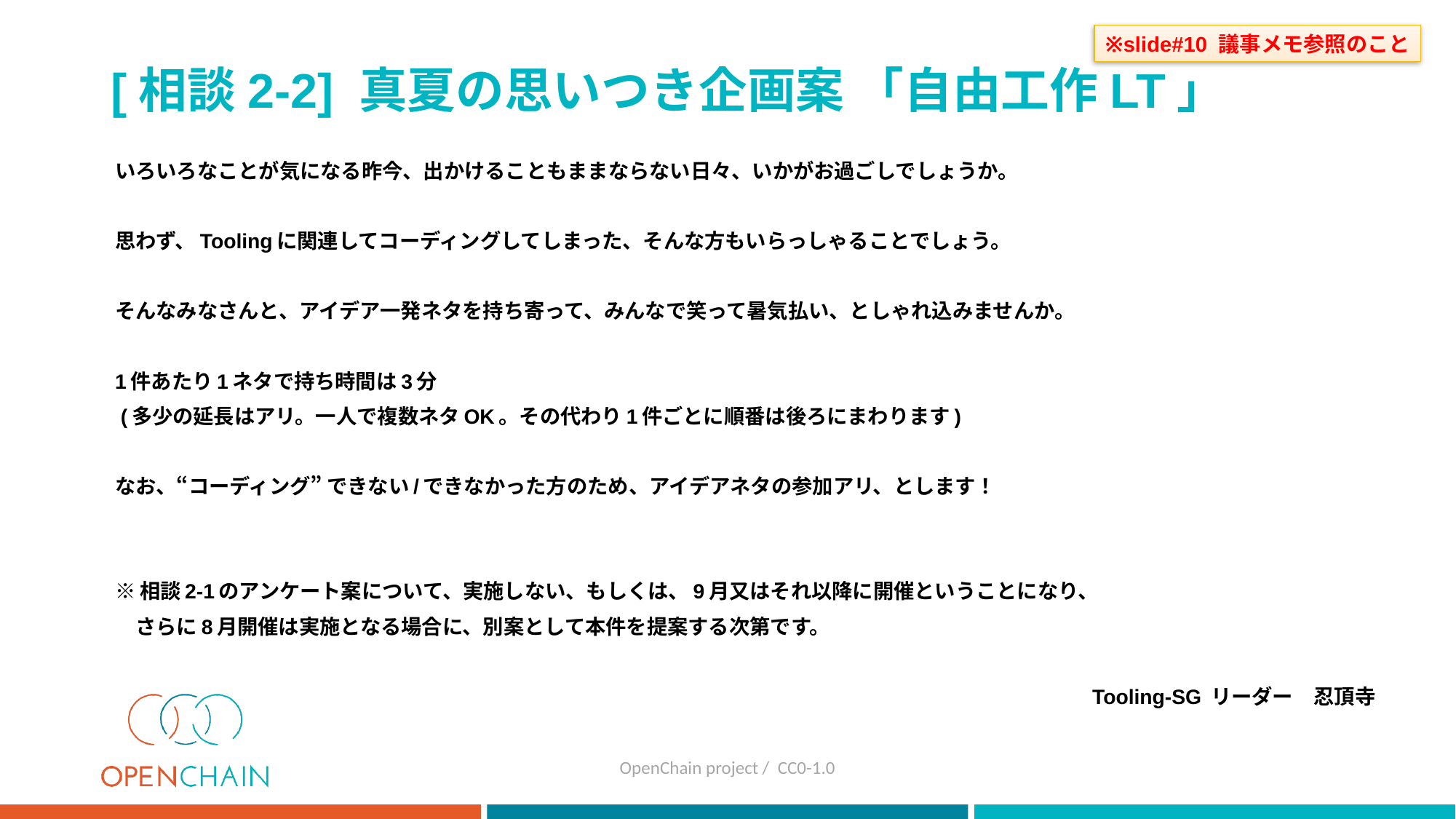

※slide#10 議事メモ参照のこと
# [相談2-2] 真夏の思いつき企画案 「自由工作LT」
いろいろなことが気になる昨今、出かけることもままならない日々、いかがお過ごしでしょうか。

思わず、Toolingに関連してコーディングしてしまった、そんな方もいらっしゃることでしょう。

そんなみなさんと、アイデア一発ネタを持ち寄って、みんなで笑って暑気払い、としゃれ込みませんか。

1件あたり1ネタで持ち時間は3分
 (多少の延長はアリ。一人で複数ネタOK。その代わり1件ごとに順番は後ろにまわります)

なお、“コーディング” できない/できなかった方のため、アイデアネタの参加アリ、とします！

※相談2-1のアンケート案について、実施しない、もしくは、9月又はそれ以降に開催ということになり、
　さらに8月開催は実施となる場合に、別案として本件を提案する次第です。

Tooling-SG リーダー　忍頂寺

OpenChain project /  CC0-1.0